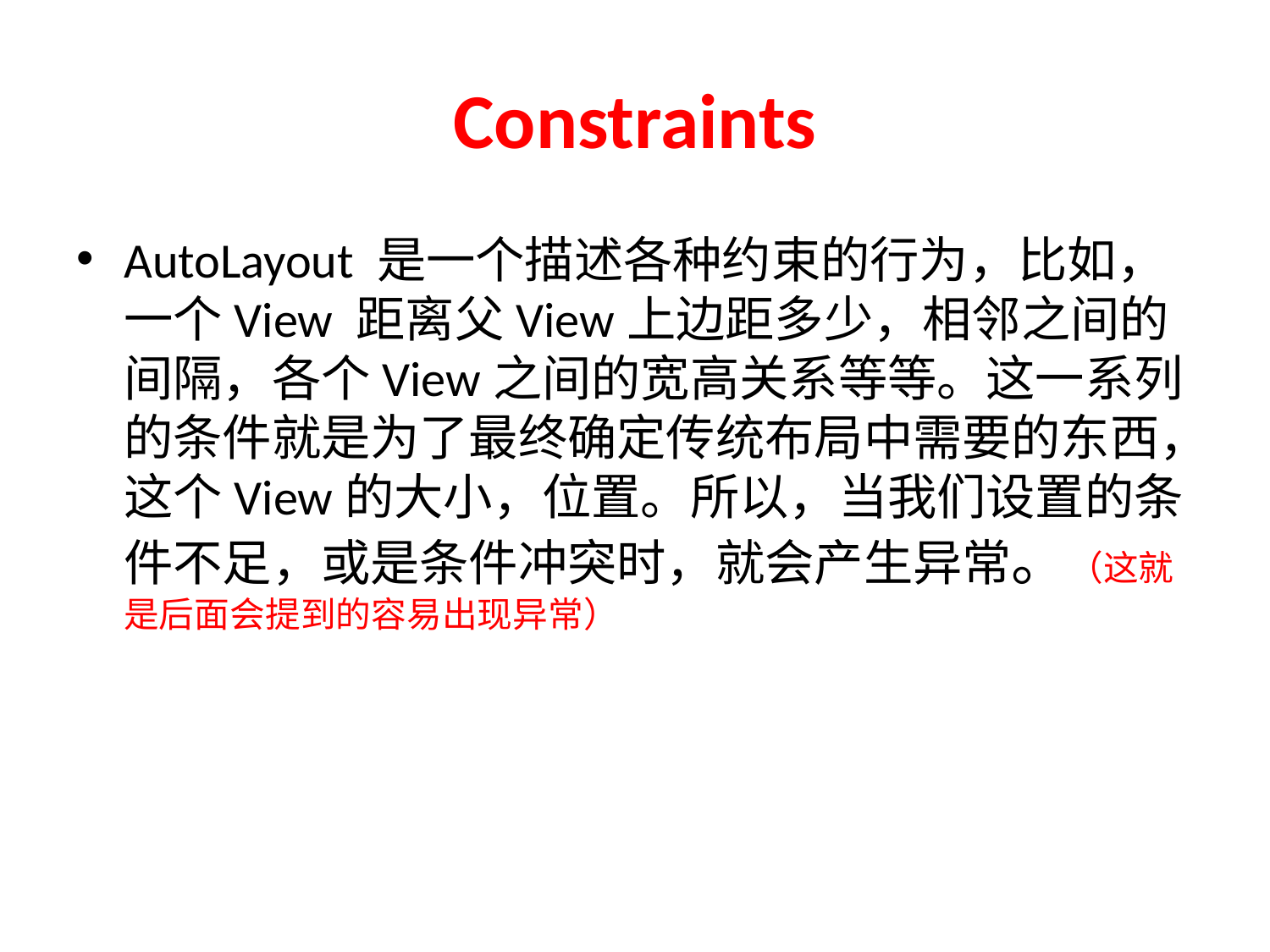

# Constraints
AutoLayout 是一个描述各种约束的行为，比如，一个View 距离父View上边距多少，相邻之间的间隔，各个View之间的宽高关系等等。这一系列的条件就是为了最终确定传统布局中需要的东西，这个View的大小，位置。所以，当我们设置的条件不足，或是条件冲突时，就会产生异常。（这就是后面会提到的容易出现异常）